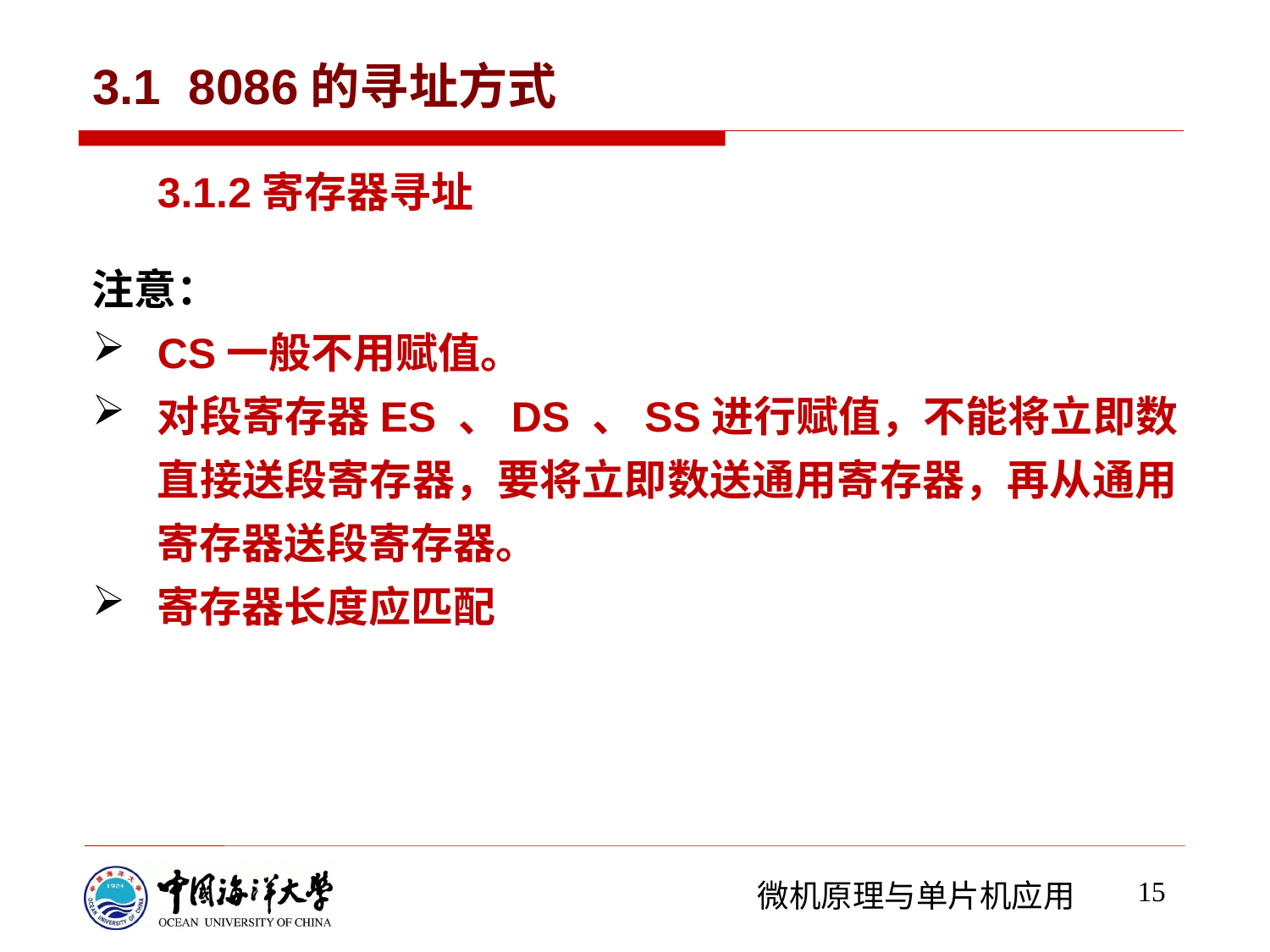

# 3.1  8086的寻址方式
3.1.2寄存器寻址
注意：
CS一般不用赋值。
对段寄存器ES 、DS 、SS进行赋值，不能将立即数直接送段寄存器，要将立即数送通用寄存器，再从通用寄存器送段寄存器。
寄存器长度应匹配

15